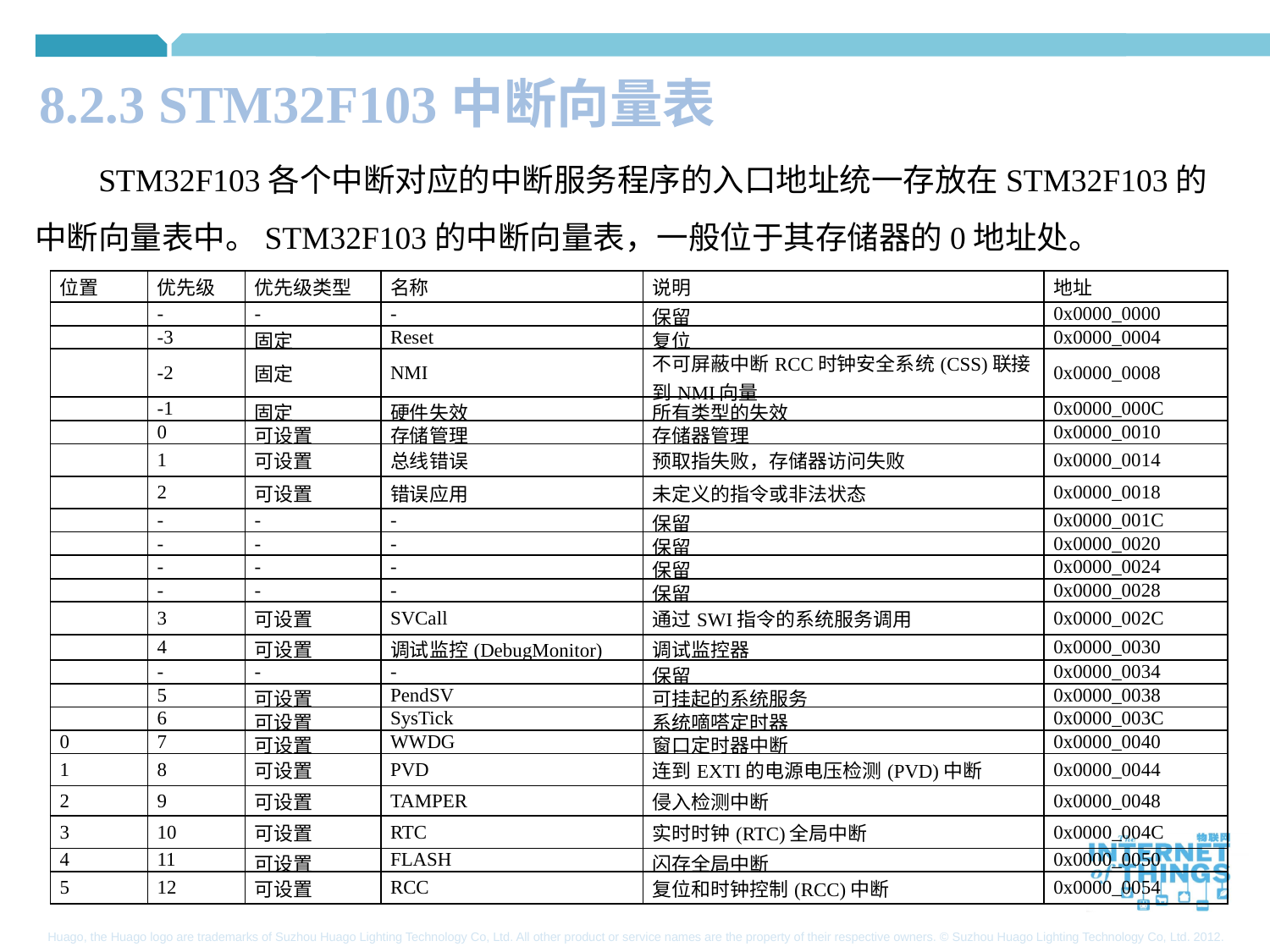

8.2.3 STM32F103中断向量表
STM32F103各个中断对应的中断服务程序的入口地址统一存放在STM32F103的中断向量表中。STM32F103的中断向量表，一般位于其存储器的0地址处。
| 位置 | 优先级 | 优先级类型 | 名称 | 说明 | 地址 |
| --- | --- | --- | --- | --- | --- |
|  | - | - | - | 保留 | 0x0000\_0000 |
|  | -3 | 固定 | Reset | 复位 | 0x0000\_0004 |
|  | -2 | 固定 | NMI | 不可屏蔽中断RCC时钟安全系统(CSS)联接到NMI向量 | 0x0000\_0008 |
|  | -1 | 固定 | 硬件失效 | 所有类型的失效 | 0x0000\_000C |
|  | 0 | 可设置 | 存储管理 | 存储器管理 | 0x0000\_0010 |
|  | 1 | 可设置 | 总线错误 | 预取指失败，存储器访问失败 | 0x0000\_0014 |
|  | 2 | 可设置 | 错误应用 | 未定义的指令或非法状态 | 0x0000\_0018 |
|  | - | - | - | 保留 | 0x0000\_001C |
|  | - | - | - | 保留 | 0x0000\_0020 |
|  | - | - | - | 保留 | 0x0000\_0024 |
|  | - | - | - | 保留 | 0x0000\_0028 |
|  | 3 | 可设置 | SVCall | 通过SWI指令的系统服务调用 | 0x0000\_002C |
|  | 4 | 可设置 | 调试监控(DebugMonitor) | 调试监控器 | 0x0000\_0030 |
|  | - | - | - | 保留 | 0x0000\_0034 |
|  | 5 | 可设置 | PendSV | 可挂起的系统服务 | 0x0000\_0038 |
|  | 6 | 可设置 | SysTick | 系统嘀嗒定时器 | 0x0000\_003C |
| 0 | 7 | 可设置 | WWDG | 窗口定时器中断 | 0x0000\_0040 |
| 1 | 8 | 可设置 | PVD | 连到EXTI的电源电压检测(PVD)中断 | 0x0000\_0044 |
| 2 | 9 | 可设置 | TAMPER | 侵入检测中断 | 0x0000\_0048 |
| 3 | 10 | 可设置 | RTC | 实时时钟(RTC)全局中断 | 0x0000\_004C |
| 4 | 11 | 可设置 | FLASH | 闪存全局中断 | 0x0000\_0050 |
| 5 | 12 | 可设置 | RCC | 复位和时钟控制(RCC)中断 | 0x0000\_0054 |